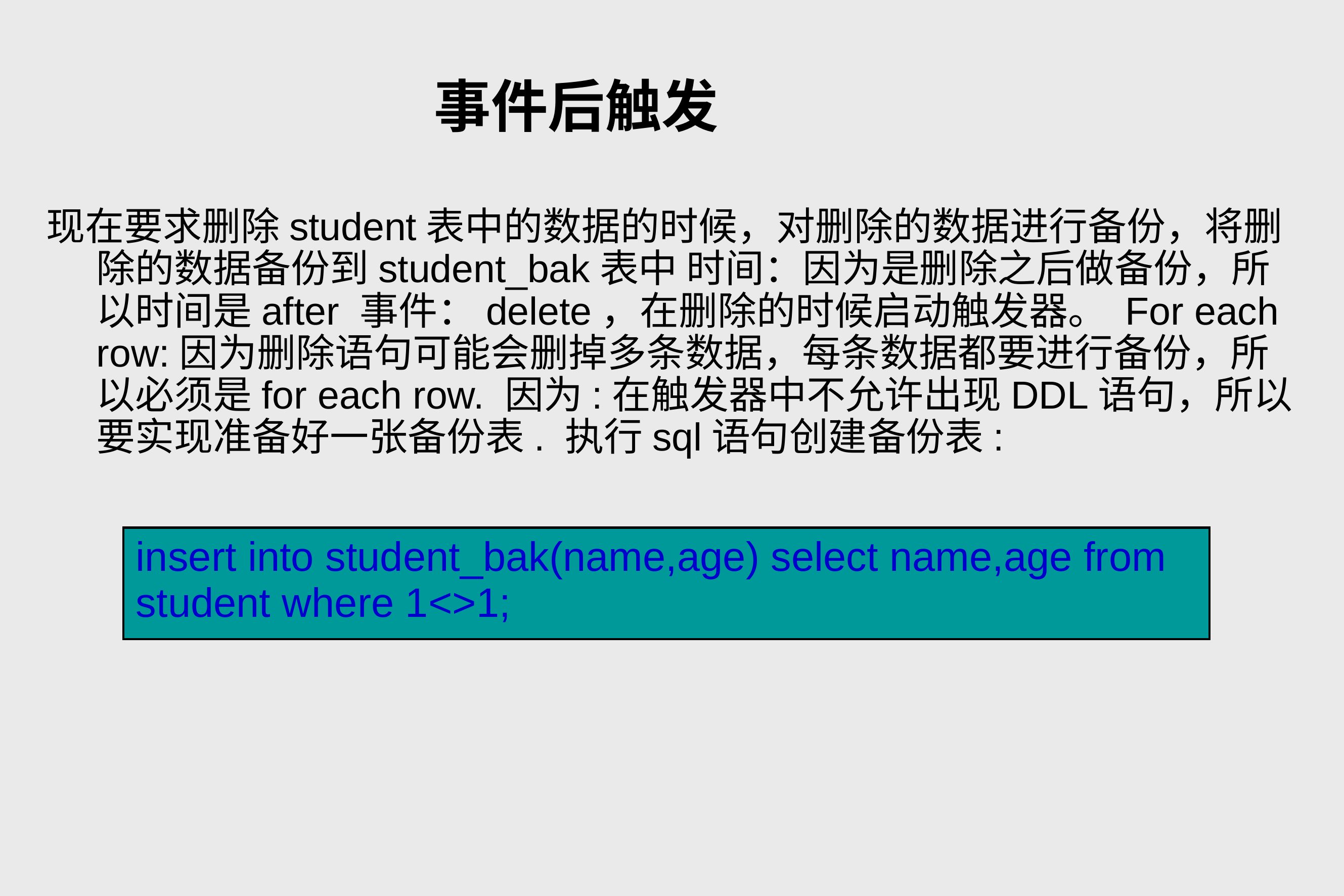

# 事件后触发
现在要求删除student表中的数据的时候，对删除的数据进行备份，将删除的数据备份到student_bak表中 时间：因为是删除之后做备份，所以时间是after 事件：delete，在删除的时候启动触发器。 For each row:因为删除语句可能会删掉多条数据，每条数据都要进行备份，所以必须是for each row. 因为:在触发器中不允许出现DDL语句，所以要实现准备好一张备份表. 执行sql语句创建备份表:
| insert into student\_bak(name,age) select name,age from student where 1<>1; |
| --- |